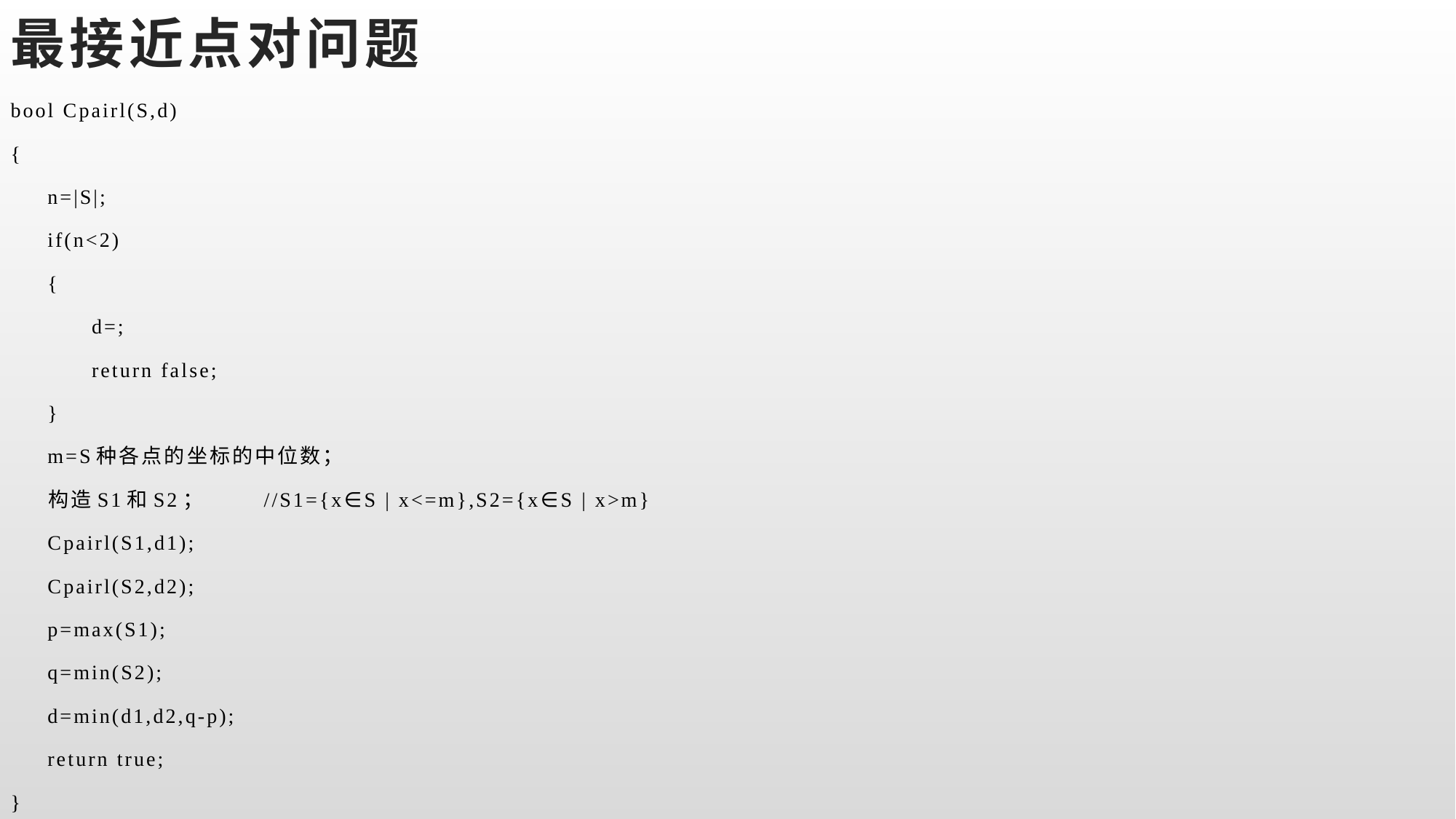

# 最接近点对问题
bool Cpairl(S,d)
{
     n=|S|;
     if(n<2)
     {
           d=;
           return false;
     }
     m=S种各点的坐标的中位数；
     构造S1和S2；        //S1={x∈S | x<=m},S2={x∈S | x>m}
     Cpairl(S1,d1);
     Cpairl(S2,d2);
     p=max(S1);
     q=min(S2);
     d=min(d1,d2,q-p);
     return true;
}